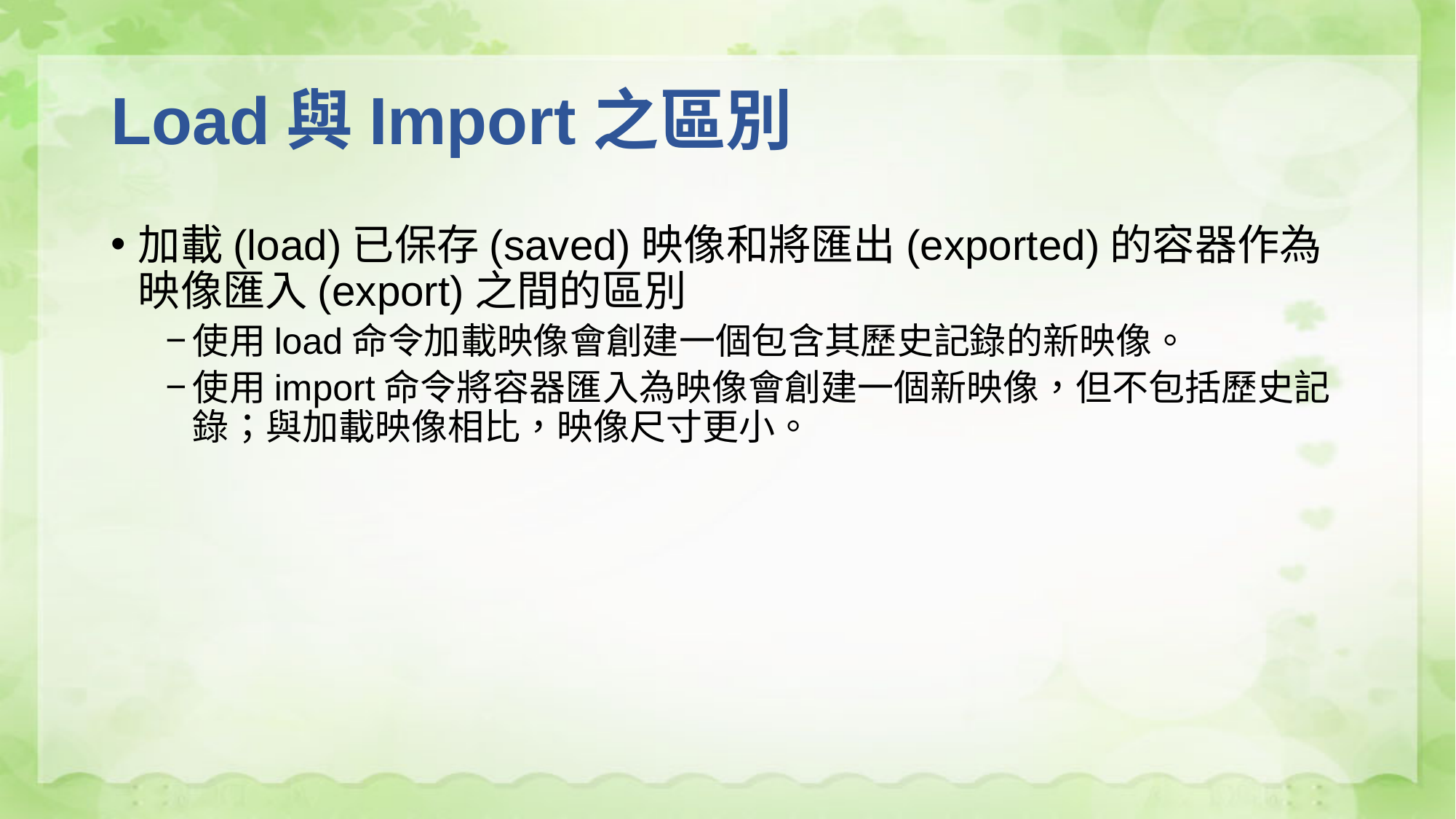

# Load與Import之區別
加載(load)已保存(saved)映像和將匯出(exported)的容器作為映像匯入(export)之間的區別
使用load命令加載映像會創建一個包含其歷史記錄的新映像。
使用import命令將容器匯入為映像會創建一個新映像，但不包括歷史記錄；與加載映像相比，映像尺寸更小。